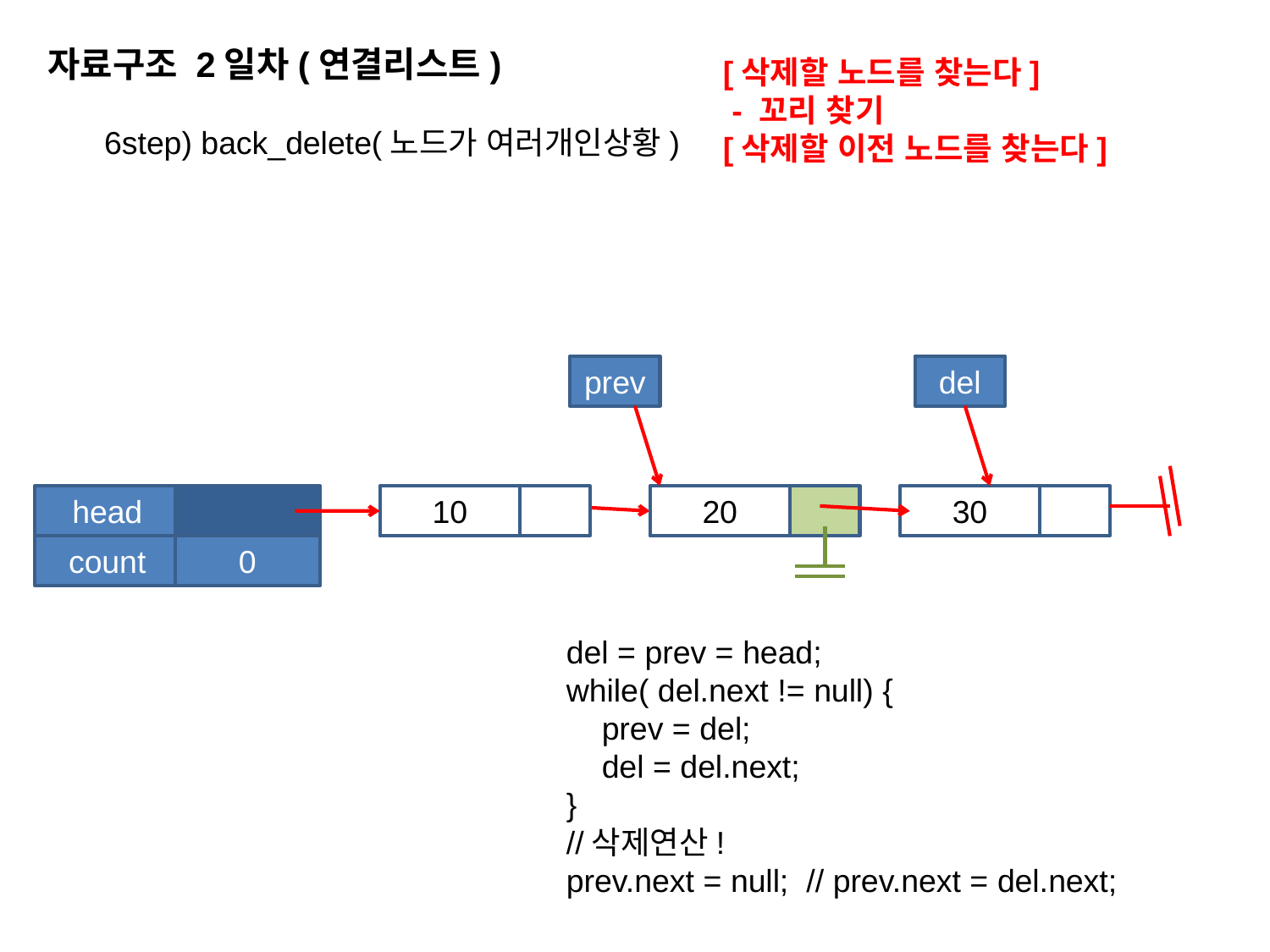

자료구조 2일차(연결리스트)
[삭제할 노드를 찾는다]
 - 꼬리 찾기
[삭제할 이전 노드를 찾는다]

6step) back_delete(노드가 여러개인상황)
prev
del
head

10

20

30

count
0
del = prev = head;
while( del.next != null) {
    prev = del;
    del = del.next;
}
//삭제연산!
prev.next = null;  // prev.next = del.next;